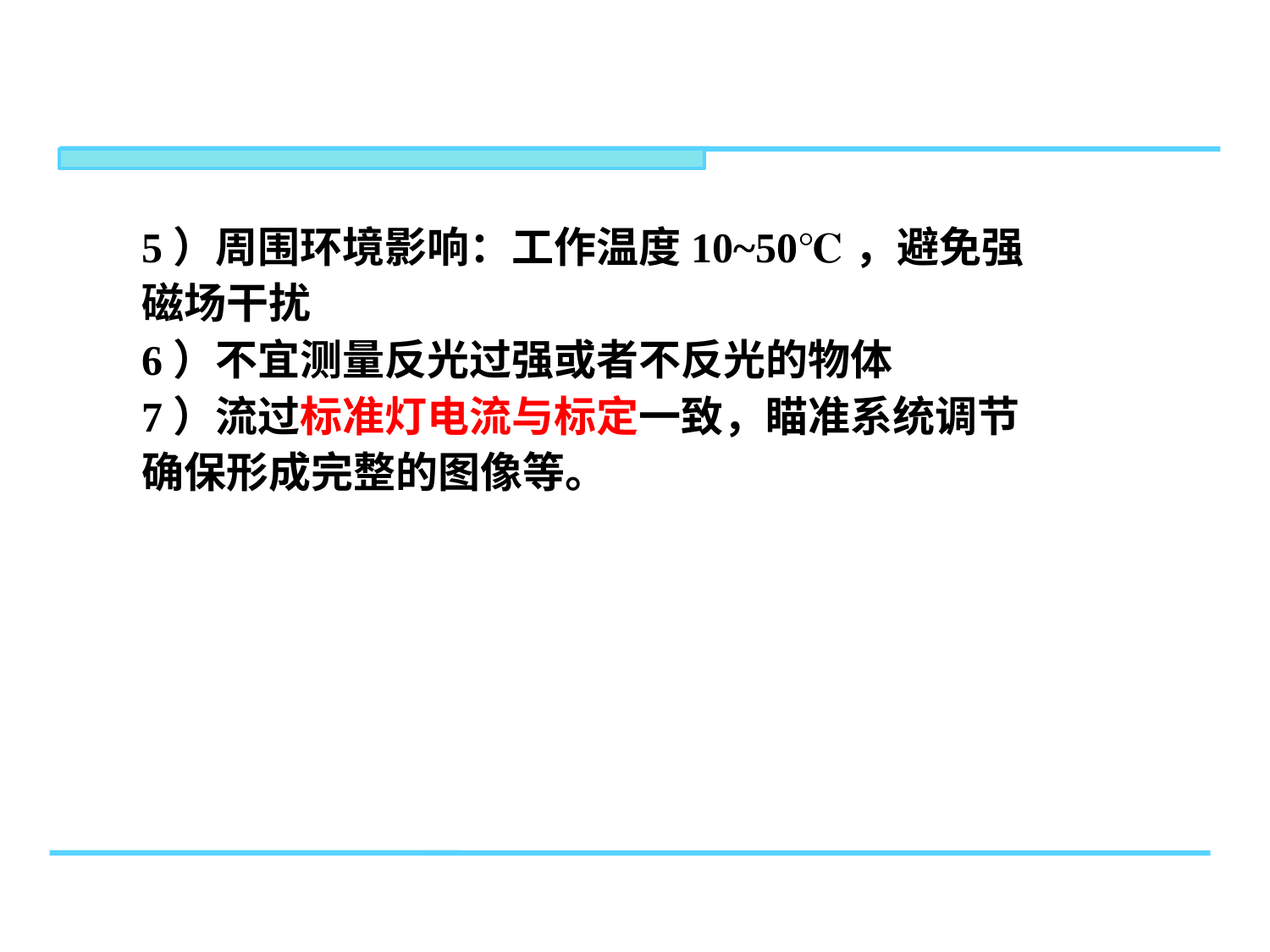

5）周围环境影响：工作温度10~50℃，避免强磁场干扰
6）不宜测量反光过强或者不反光的物体
7）流过标准灯电流与标定一致，瞄准系统调节确保形成完整的图像等。